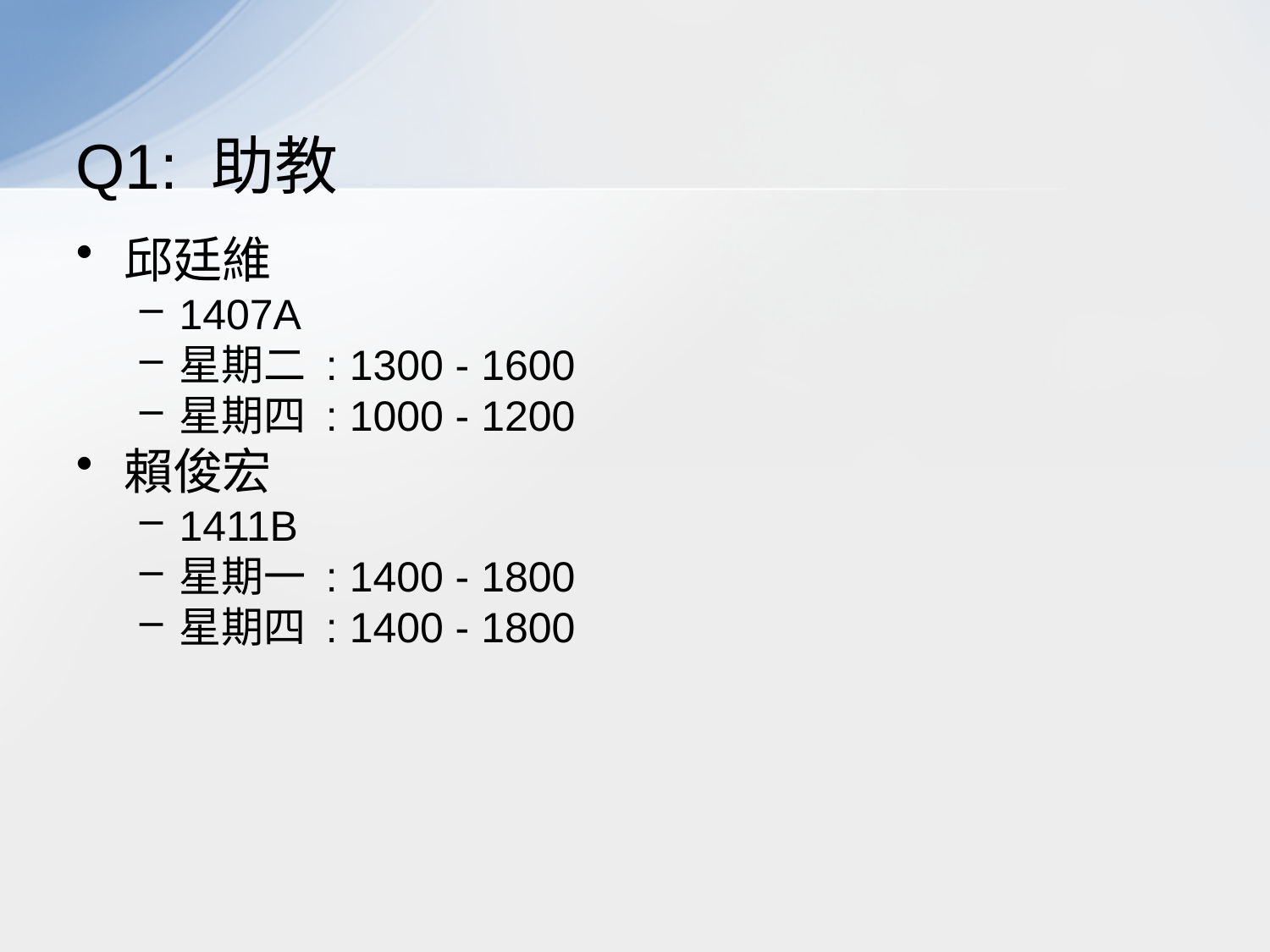

# Q1: 助教
邱廷維
1407A
星期二 : 1300 - 1600
星期四 : 1000 - 1200
賴俊宏
1411B
星期一 : 1400 - 1800
星期四 : 1400 - 1800